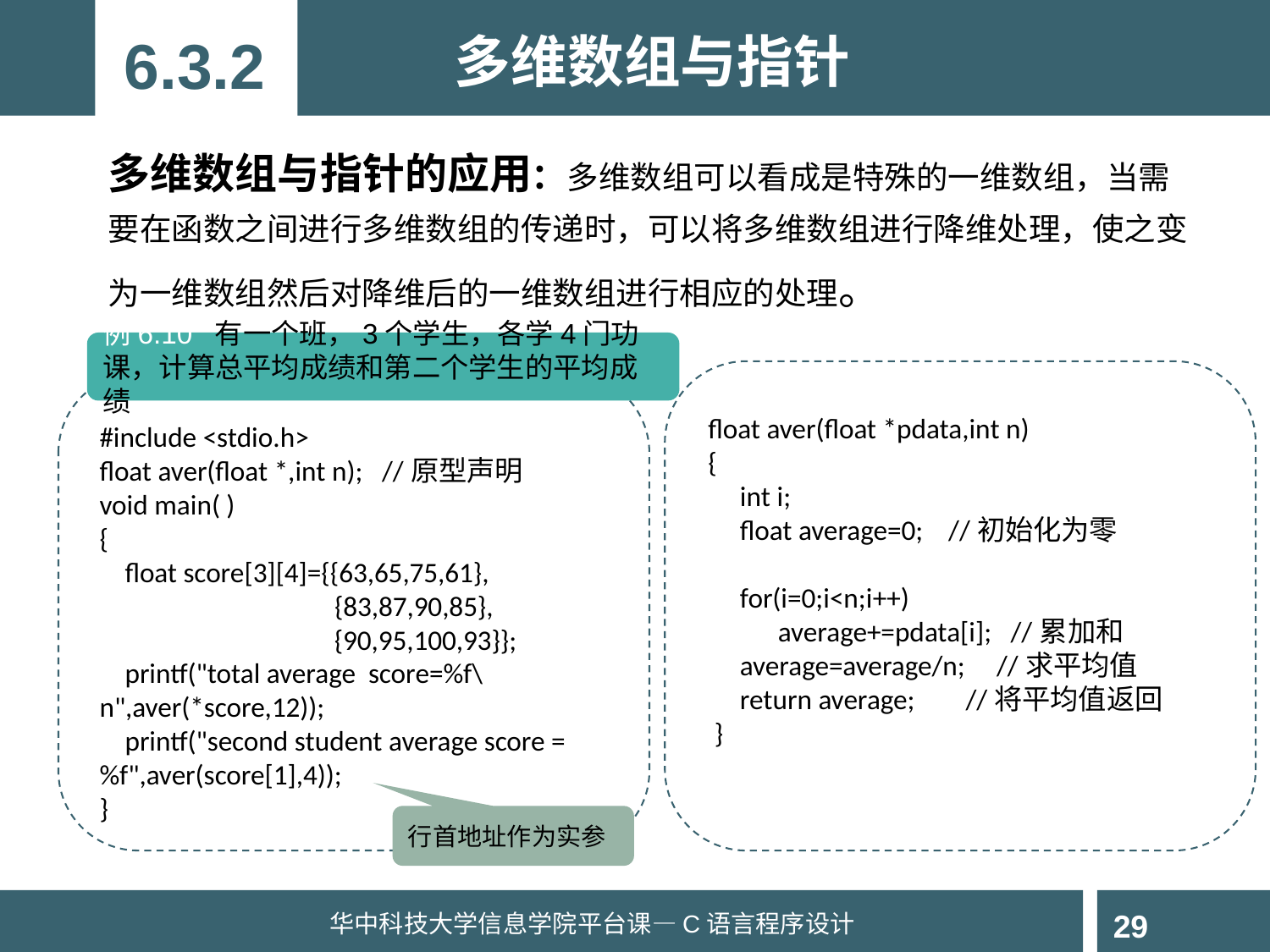

多维数组与指针
6.3.2
多维数组与指针的应用：多维数组可以看成是特殊的一维数组，当需要在函数之间进行多维数组的传递时，可以将多维数组进行降维处理，使之变为一维数组然后对降维后的一维数组进行相应的处理。
例6.10  有一个班，3个学生，各学4门功课，计算总平均成绩和第二个学生的平均成绩

float aver(float *pdata,int n)
{
     int i;
     float average=0;    //初始化为零

     for(i=0;i<n;i++)
           average+=pdata[i];   //累加和
     average=average/n;     //求平均值
     return average;        //将平均值返回
 }

#include <stdio.h>
float aver(float *,int n);   //原型声明
void main( )
{
    float score[3][4]={{63,65,75,61},
                                     {83,87,90,85},
                                     {90,95,100,93}};
    printf("total average  score=%f\n",aver(*score,12));
    printf("second student average score =%f",aver(score[1],4));
}
行首地址作为实参